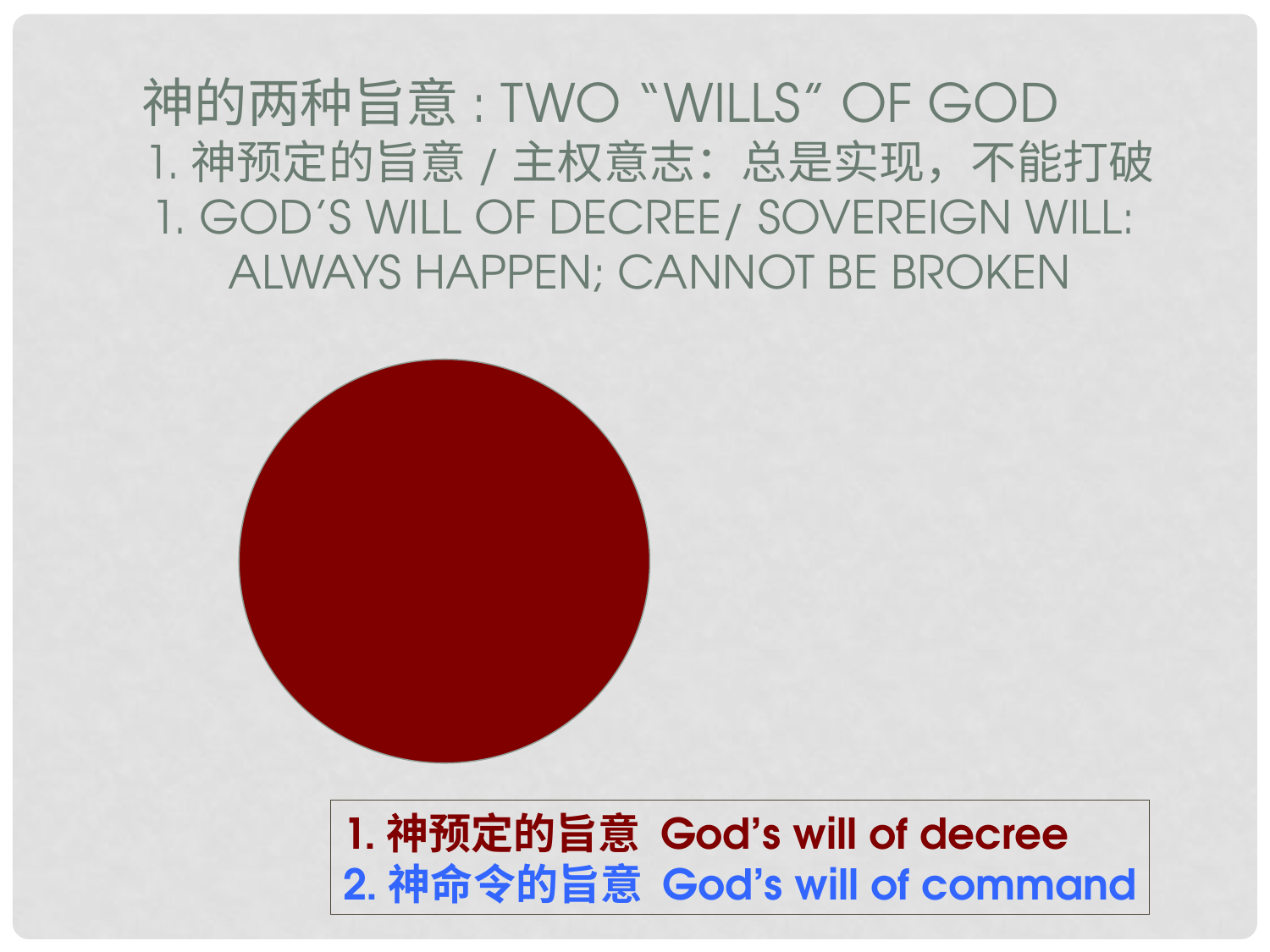

神的两种旨意: Two “wills” of God
1.神预定的旨意/主权意志：总是实现，不能打破
1. God’s will of decree/ Sovereign will:
always happen; cannot be broken

1.神预定的旨意 God’s will of decree
2.神命令的旨意 God’s will of command